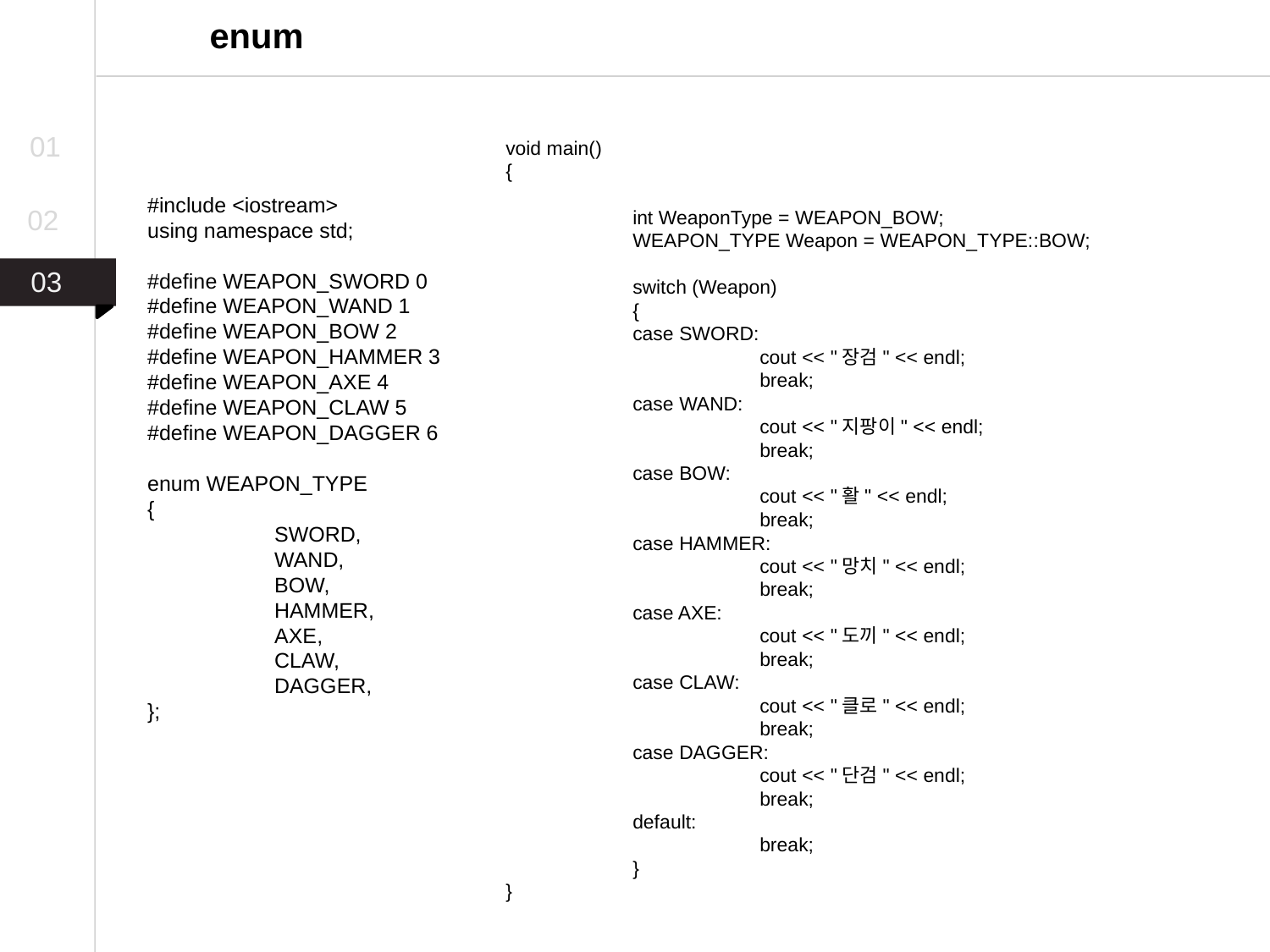

enum

void main()
{

	int WeaponType = WEAPON_BOW;
	WEAPON_TYPE Weapon = WEAPON_TYPE::BOW;

	switch (Weapon)
	{
	case SWORD:
		cout << "장검" << endl;
		break;
	case WAND:
		cout << "지팡이" << endl;
		break;
	case BOW:
		cout << "활" << endl;
		break;
	case HAMMER:
		cout << "망치" << endl;
		break;
	case AXE:
		cout << "도끼" << endl;
		break;
	case CLAW:
		cout << "클로" << endl;
		break;
	case DAGGER:
		cout << "단검" << endl;
		break;
	default:
		break;
	}
}
01
#include <iostream>
using namespace std;

#define WEAPON_SWORD 0
#define WEAPON_WAND 1
#define WEAPON_BOW 2
#define WEAPON_HAMMER 3
#define WEAPON_AXE 4
#define WEAPON_CLAW 5
#define WEAPON_DAGGER 6

enum WEAPON_TYPE
{
	SWORD,
	WAND,
	BOW,
	HAMMER,
	AXE,
	CLAW,
	DAGGER,
};
02
03

03
02